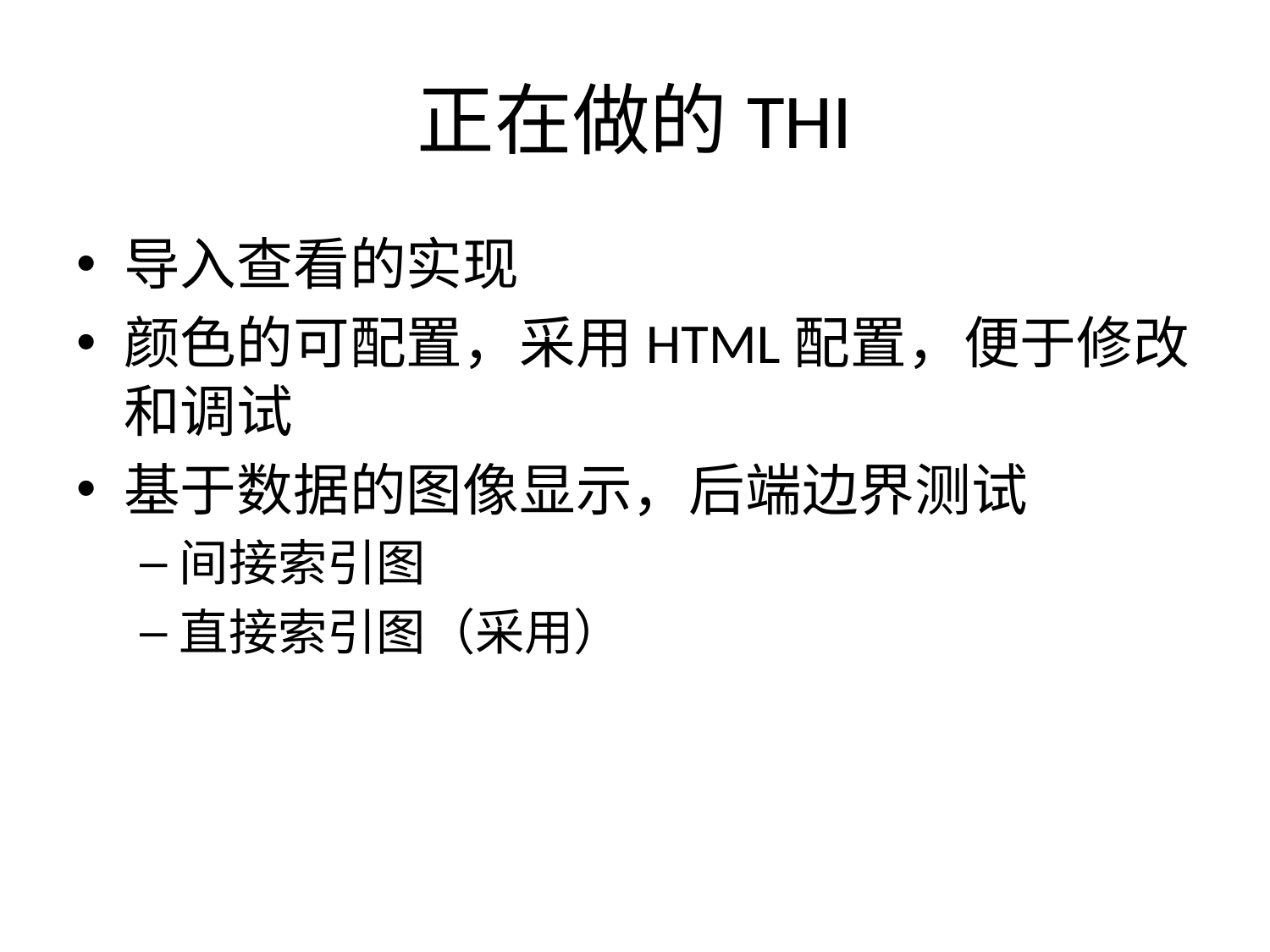

# 正在做的THI
导入查看的实现
颜色的可配置，采用HTML配置，便于修改和调试
基于数据的图像显示，后端边界测试
间接索引图
直接索引图（采用）